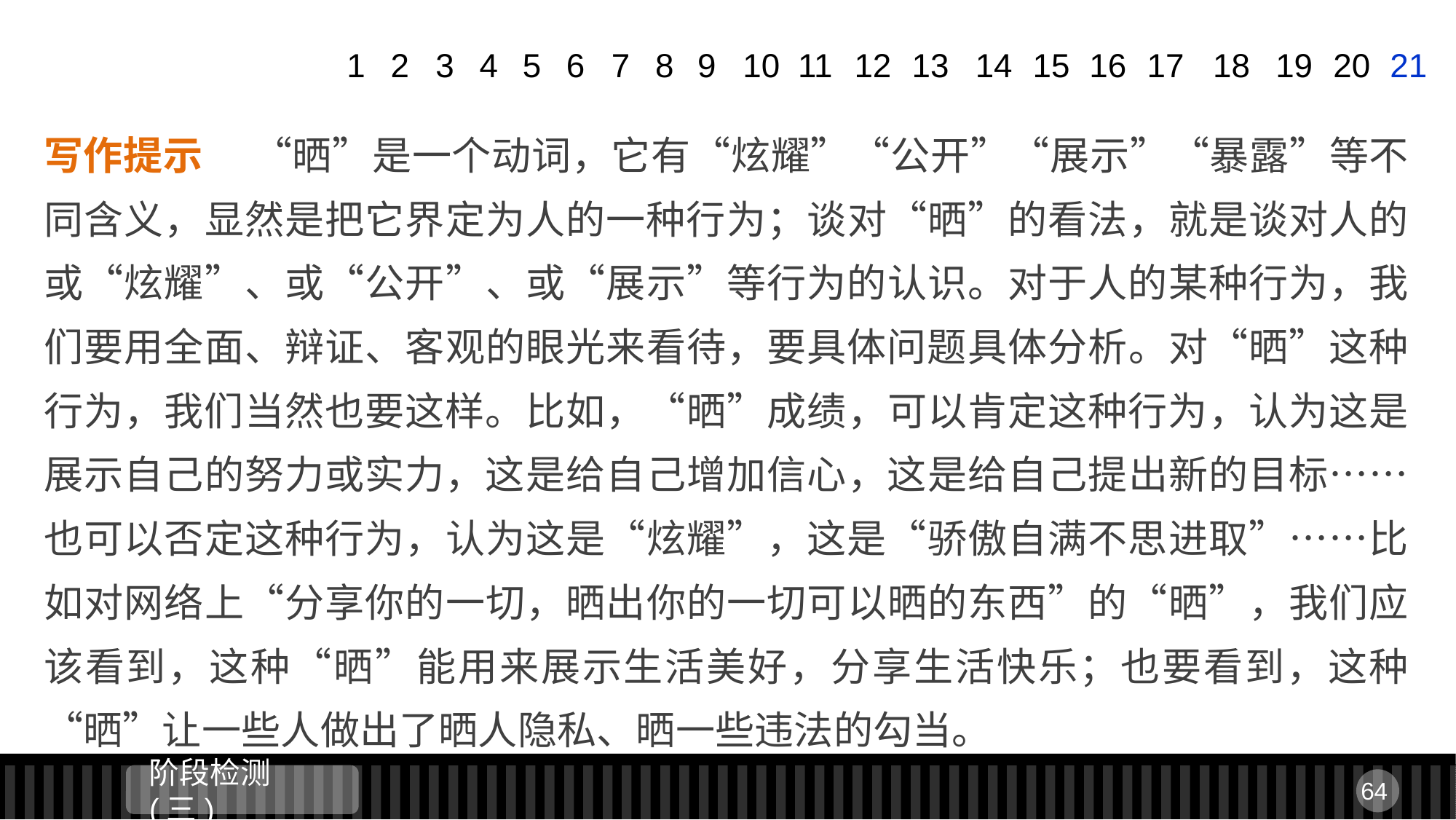

1
2
3
4
5
6
7
8
9
11
12
13
14
15
16
17
18
19
20
21
10
写作提示 　“晒”是一个动词，它有“炫耀”“公开”“展示”“暴露”等不同含义，显然是把它界定为人的一种行为；谈对“晒”的看法，就是谈对人的或“炫耀”、或“公开”、或“展示”等行为的认识。对于人的某种行为，我们要用全面、辩证、客观的眼光来看待，要具体问题具体分析。对“晒”这种行为，我们当然也要这样。比如，“晒”成绩，可以肯定这种行为，认为这是展示自己的努力或实力，这是给自己增加信心，这是给自己提出新的目标……也可以否定这种行为，认为这是“炫耀”，这是“骄傲自满不思进取”……比如对网络上“分享你的一切，晒出你的一切可以晒的东西”的“晒”，我们应该看到，这种“晒”能用来展示生活美好，分享生活快乐；也要看到，这种“晒”让一些人做出了晒人隐私、晒一些违法的勾当。